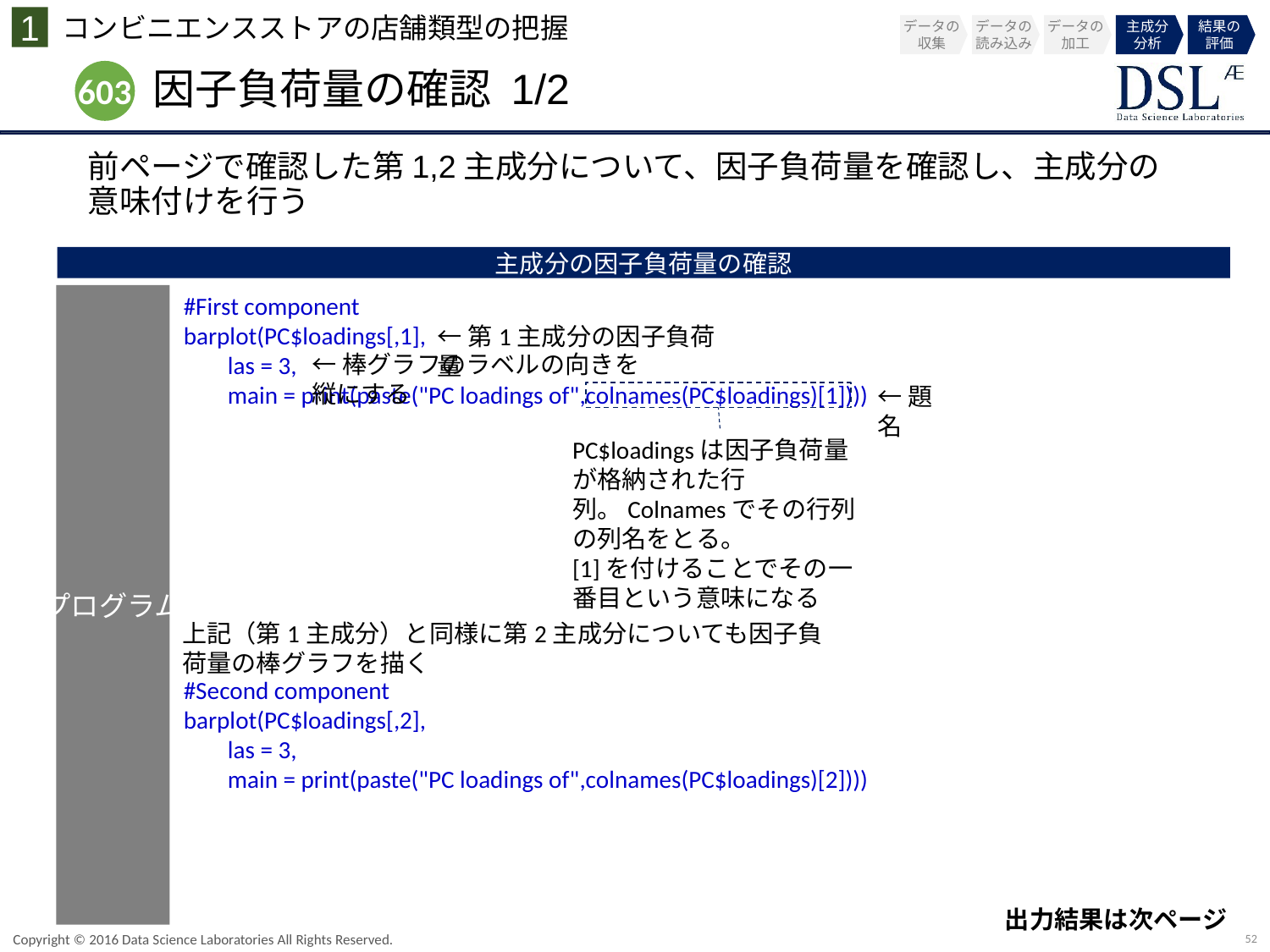

1
コンビニエンスストアの店舗類型の把握
データの
収集
データの
読み込み
データの
加工
主成分
分析
結果の
評価
# 因子負荷量の確認 1/2
603
前ページで確認した第1,2主成分について、因子負荷量を確認し、主成分の意味付けを行う
主成分の因子負荷量の確認
#First component
barplot(PC$loadings[,1],
        las = 3,
        main = print(paste("PC loadings of",colnames(PC$loadings)[1])))

#Second component
barplot(PC$loadings[,2],
        las = 3,
        main = print(paste("PC loadings of",colnames(PC$loadings)[2])))
プログラム
←第1主成分の因子負荷量
←棒グラフのラベルの向きを縦にする
←題名

PC$loadingsは因子負荷量が格納された行列。Colnamesでその行列の列名をとる。
[1]を付けることでその一番目という意味になる
上記（第1主成分）と同様に第2主成分についても因子負荷量の棒グラフを描く
出力結果は次ページ
52
Copyright © 2016 Data Science Laboratories All Rights Reserved.